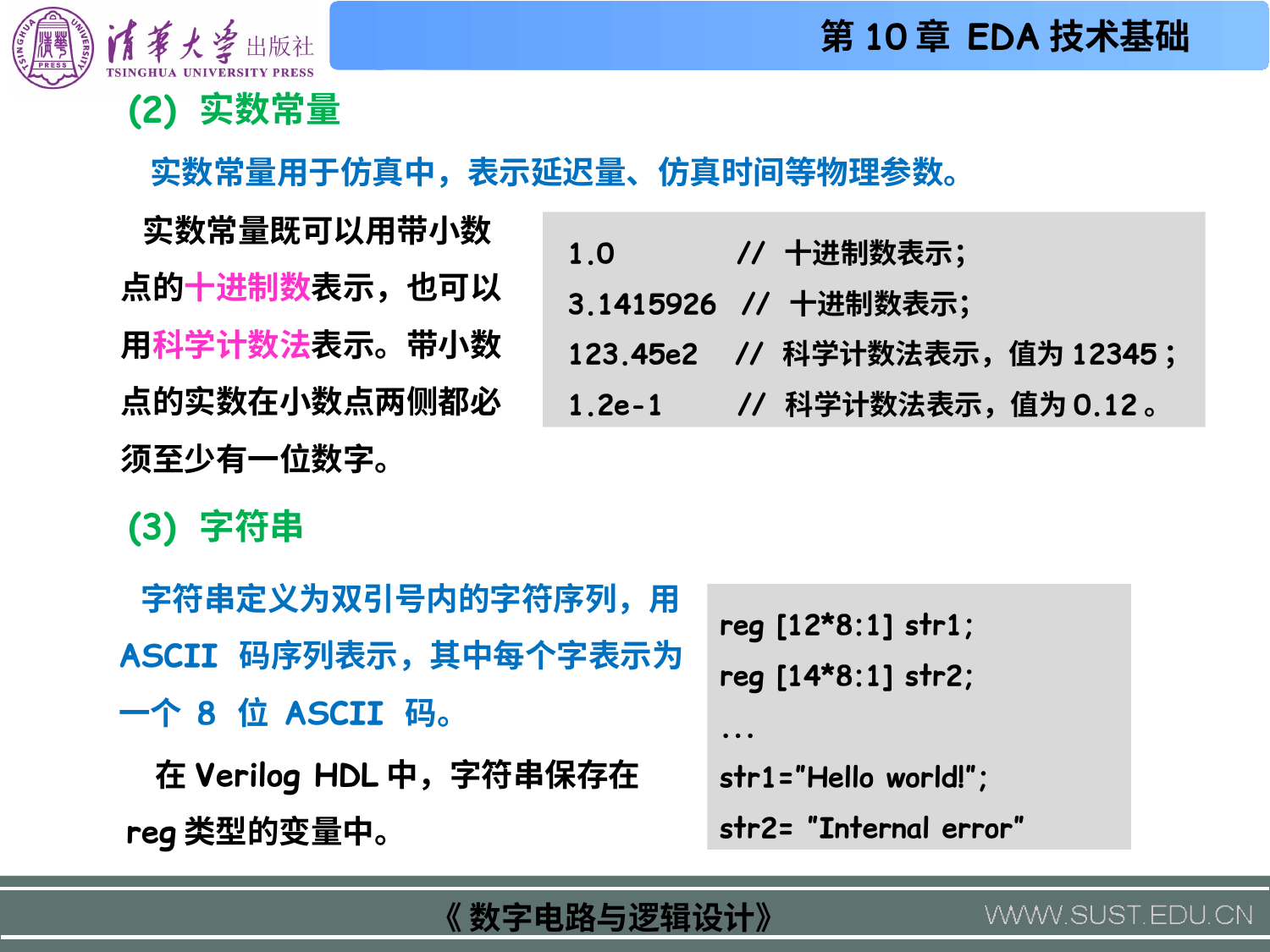

(2) 实数常量
实数常量用于仿真中，表示延迟量、仿真时间等物理参数。
  实数常量既可以用带小数点的十进制数表示，也可以用科学计数法表示。带小数点的实数在小数点两侧都必须至少有一位数字。
 1.0          // 十进制数表示；
 3.1415926  // 十进制数表示；
 123.45e2   // 科学计数法表示，值为12345；
 1.2e-1      // 科学计数法表示，值为0.12。
(3) 字符串
  字符串定义为双引号内的字符序列，用 ASCII 码序列表示，其中每个字表示为一个 8 位 ASCII 码。
reg [12*8:1] str1;
reg [14*8:1] str2;
...
str1=”Hello world!”;
str2= ”Internal error”
   在Verilog HDL中，字符串保存在reg类型的变量中。